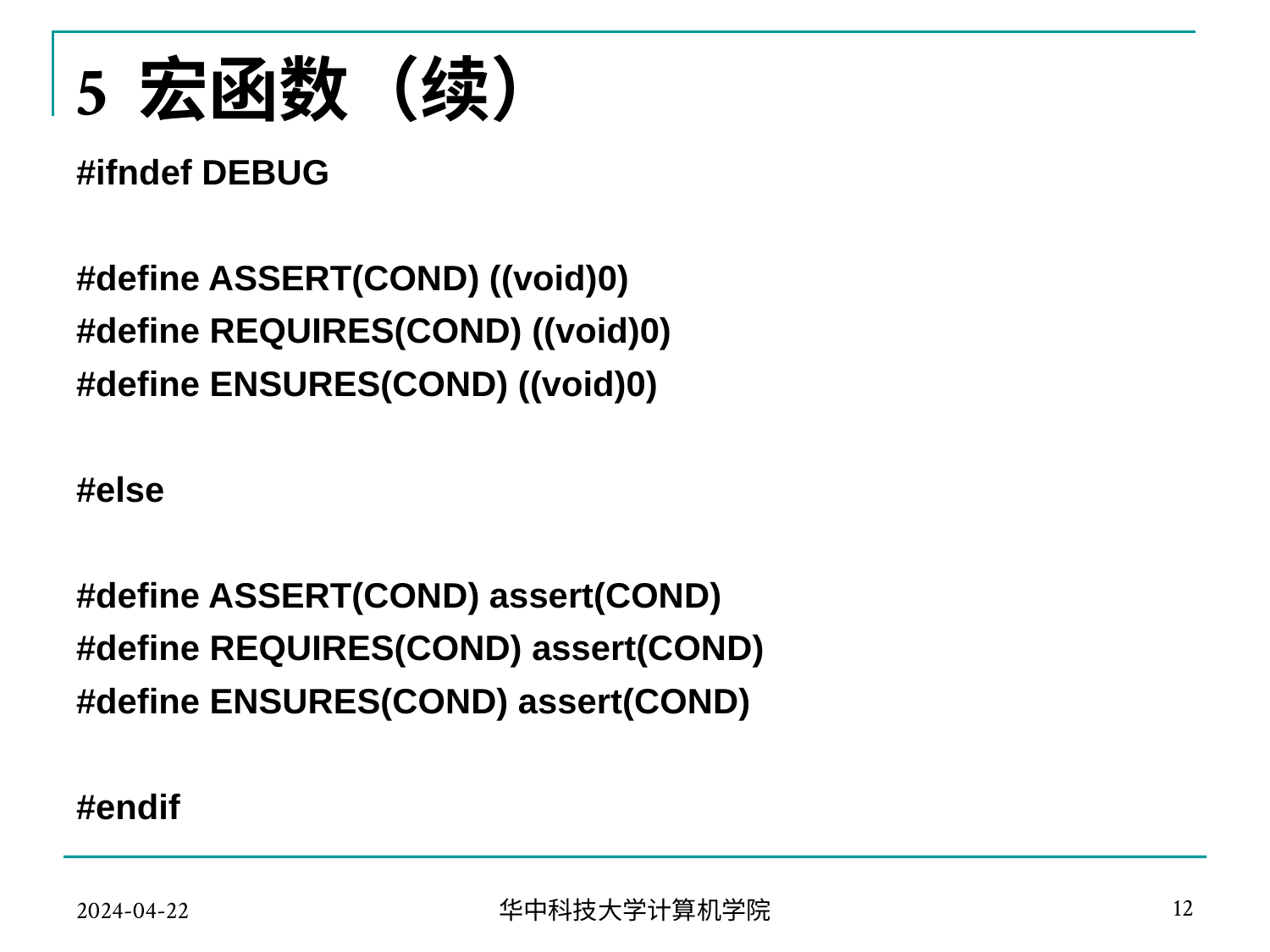

# 5 宏函数（续）
#ifndef DEBUG

#define ASSERT(COND) ((void)0)
#define REQUIRES(COND) ((void)0)
#define ENSURES(COND) ((void)0)

#else

#define ASSERT(COND) assert(COND)
#define REQUIRES(COND) assert(COND)
#define ENSURES(COND) assert(COND)

#endif
2024-04-22
12
华中科技大学计算机学院